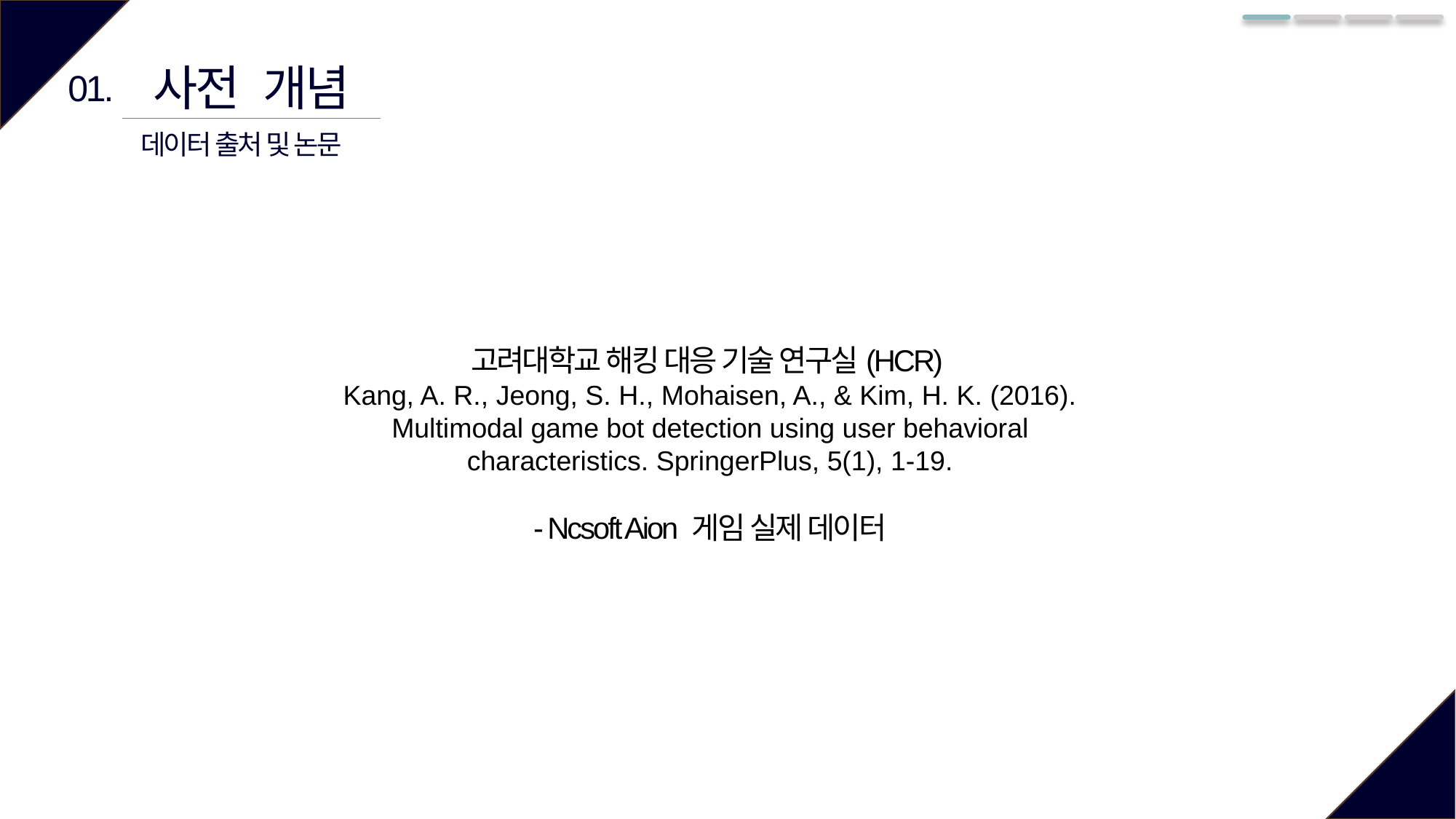

사전  개념
01.
데이터 출처 및 논문
고려대학교 해킹 대응 기술 연구실(HCR)
Kang, A. R., Jeong, S. H., Mohaisen, A., & Kim, H. K. (2016). Multimodal game bot detection using user behavioral characteristics. SpringerPlus, 5(1), 1-19.

- Ncsoft Aion 게임 실제 데이터